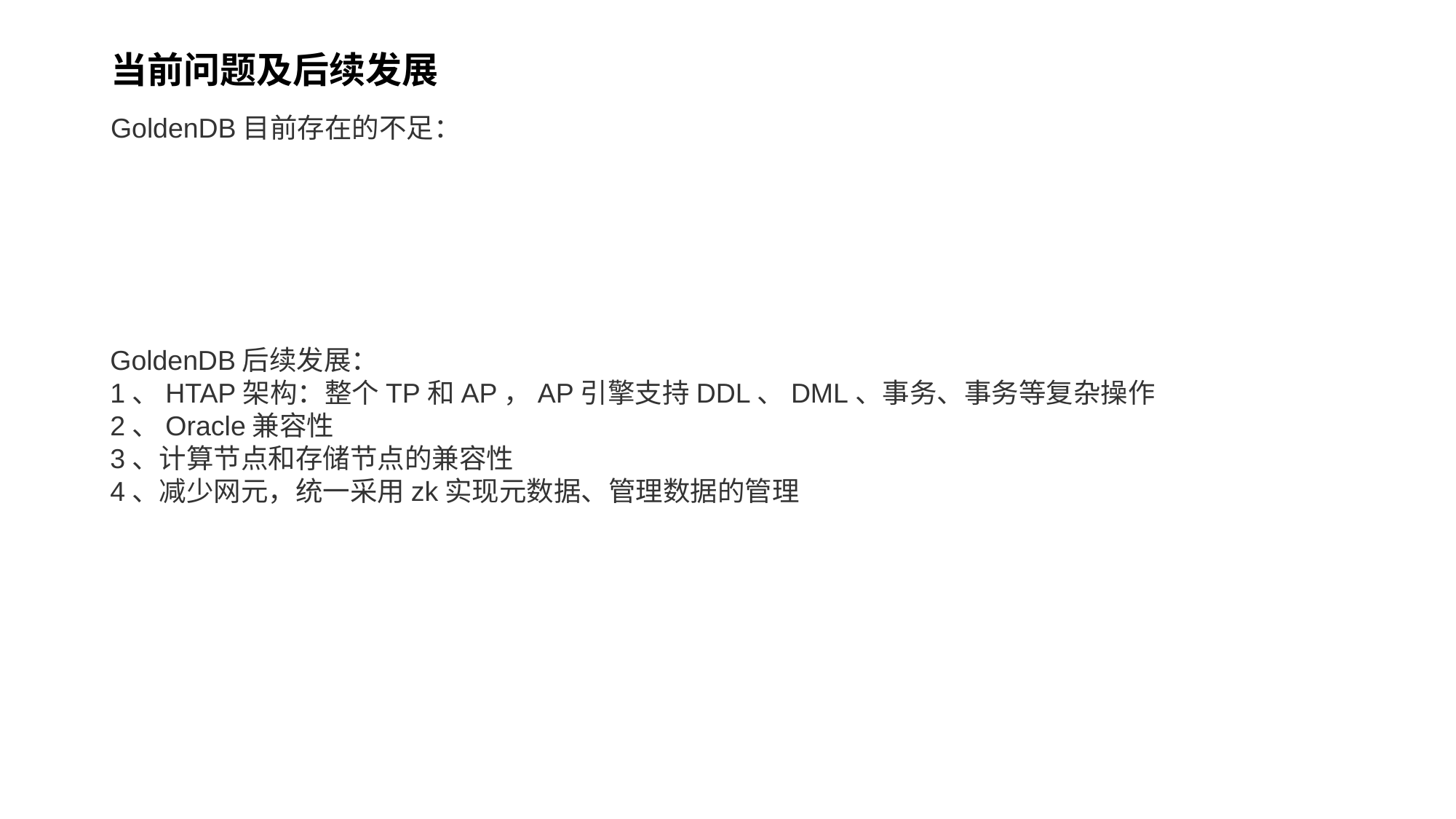

# 当前问题及后续发展
GoldenDB目前存在的不足：

GoldenDB后续发展：
1、HTAP架构：整个TP和AP，AP引擎支持DDL、DML、事务、事务等复杂操作
2、Oracle兼容性
3、计算节点和存储节点的兼容性
4、减少网元，统一采用zk实现元数据、管理数据的管理